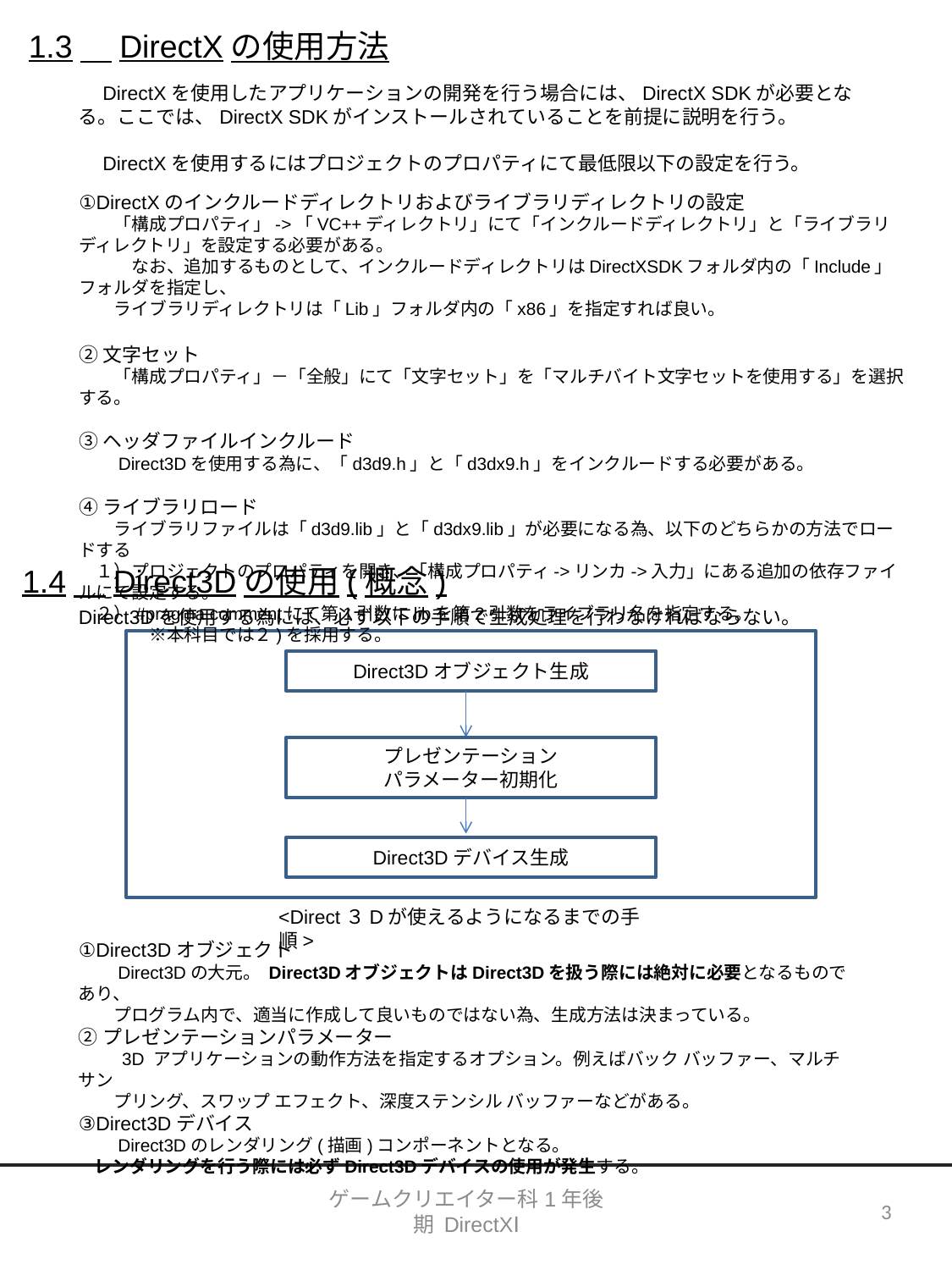

1.3　DirectXの使用方法
　DirectXを使用したアプリケーションの開発を行う場合には、DirectX SDKが必要となる。ここでは、DirectX SDKがインストールされていることを前提に説明を行う。

　DirectXを使用するにはプロジェクトのプロパティにて最低限以下の設定を行う。
①DirectXのインクルードディレクトリおよびライブラリディレクトリの設定
　　「構成プロパティ」->「VC++ディレクトリ」にて「インクルードディレクトリ」と「ライブラリディレクトリ」を設定する必要がある。
　　　なお、追加するものとして、インクルードディレクトリはDirectXSDKフォルダ内の「Include」フォルダを指定し、
　　ライブラリディレクトリは「Lib」フォルダ内の「x86」を指定すれば良い。

②文字セット
　　「構成プロパティ」－「全般」にて「文字セット」を「マルチバイト文字セットを使用する」を選択する。

③ヘッダファイルインクルード
　　Direct3Dを使用する為に、「d3d9.h」と「d3dx9.h」をインクルードする必要がある。

④ライブラリロード
　　ライブラリファイルは「d3d9.lib」と「d3dx9.lib」が必要になる為、以下のどちらかの方法でロードする
　１）プロジェクトのプロパティを開き、「構成プロパティ->リンカ->入力」にある追加の依存ファイルにて設定する。
　２）#pragma commentにて第1引数にlibを第2引数をライブラリ名を指定する。
　　　　※本科目では２)を採用する。
1.4　Direct3Dの使用(概念)
Direct3Dを使用する為には、必ず以下の手順で生成処理を行わなければならない。

Direct3Dオブジェクト生成
プレゼンテーション
パラメーター初期化
Direct3Dデバイス生成
<Direct３Dが使えるようになるまでの手順>
①Direct3Dオブジェクト
　　Direct3Dの大元。 Direct3DオブジェクトはDirect3Dを扱う際には絶対に必要となるものであり、
　　プログラム内で、適当に作成して良いものではない為、生成方法は決まっている。
②プレゼンテーションパラメーター
　　 3D アプリケーションの動作方法を指定するオプション。例えばバック バッファー、マルチサン
　　プリング、スワップ エフェクト、深度ステンシル バッファーなどがある。
③Direct3Dデバイス
　　Direct3Dのレンダリング(描画)コンポーネントとなる。
    レンダリングを行う際には必ずDirect3Dデバイスの使用が発生する。
ゲームクリエイター科1年後期 DirectXⅠ
3